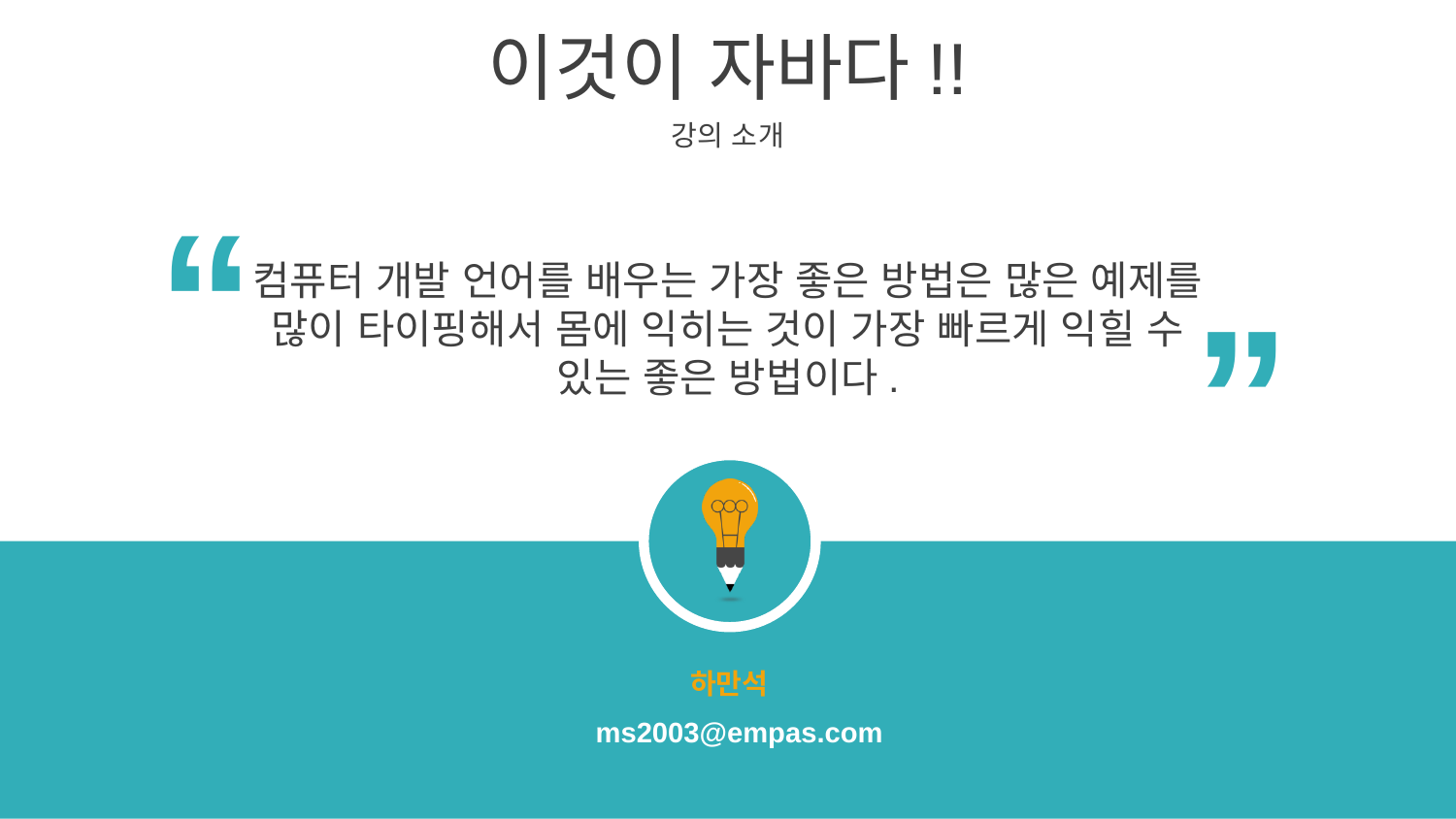

이것이 자바다!!
강의 소개
“
“
컴퓨터 개발 언어를 배우는 가장 좋은 방법은 많은 예제를 많이 타이핑해서 몸에 익히는 것이 가장 빠르게 익힐 수 있는 좋은 방법이다.
하만석
ms2003@empas.com